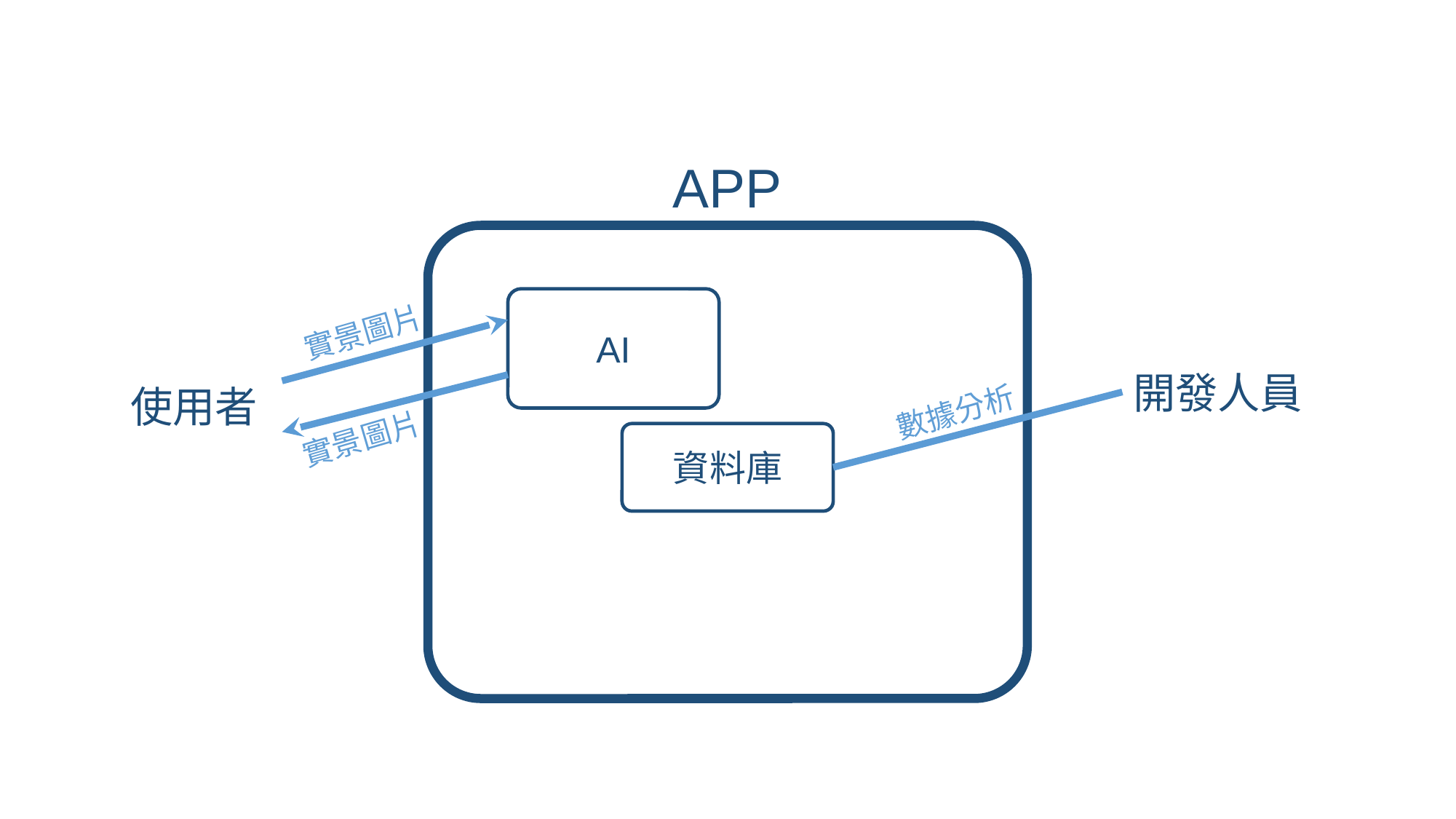

APP

AI
實景圖片
開發人員
使用者
數據分析
實景圖片
資料庫